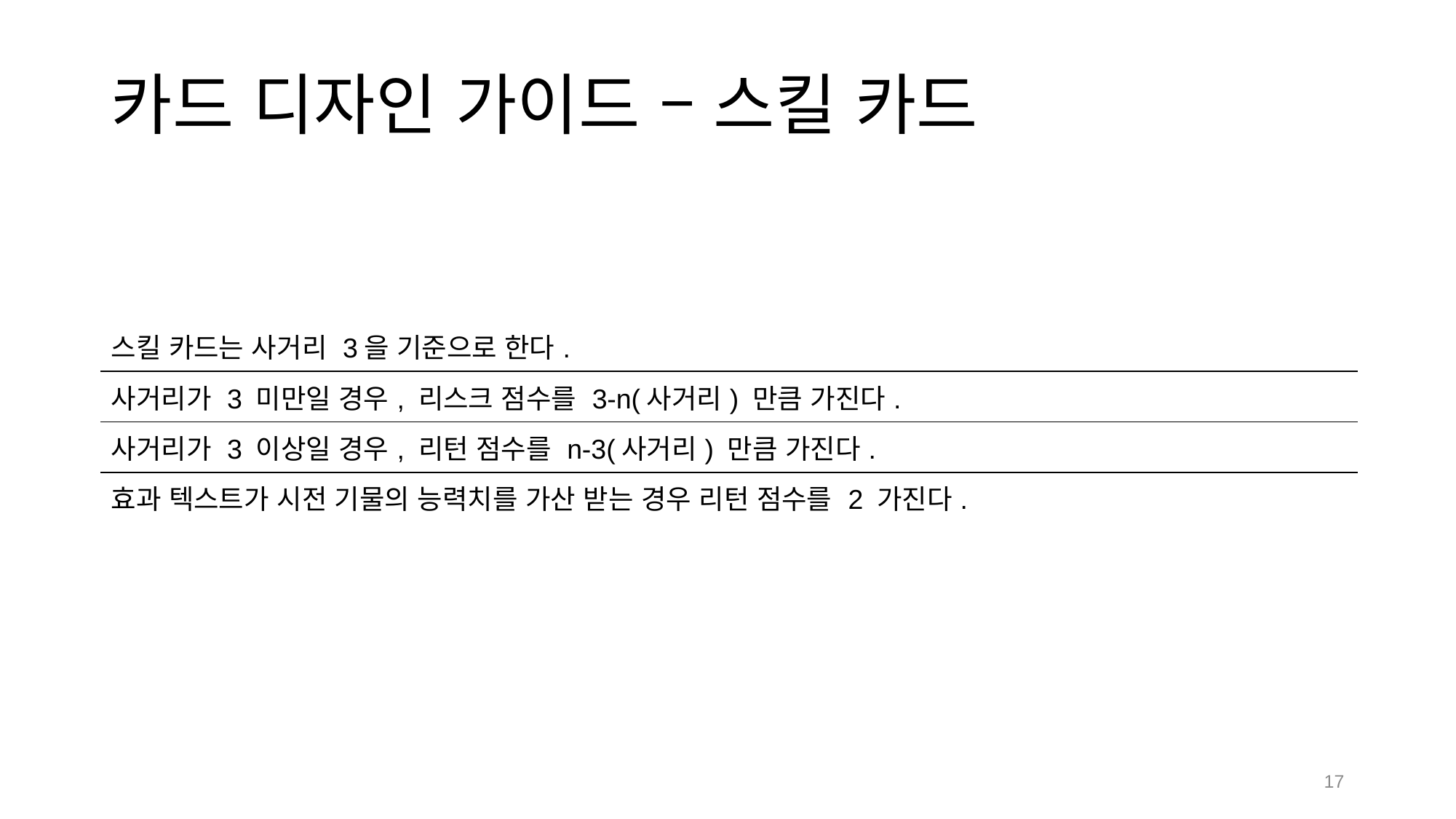

# 카드 디자인 가이드 – 스킬 카드
| 스킬 카드는 사거리 3을 기준으로 한다. |
| --- |
| 사거리가 3 미만일 경우, 리스크 점수를 3-n(사거리) 만큼 가진다. |
| 사거리가 3 이상일 경우, 리턴 점수를 n-3(사거리) 만큼 가진다. |
| 효과 텍스트가 시전 기물의 능력치를 가산 받는 경우 리턴 점수를 2 가진다. |
17